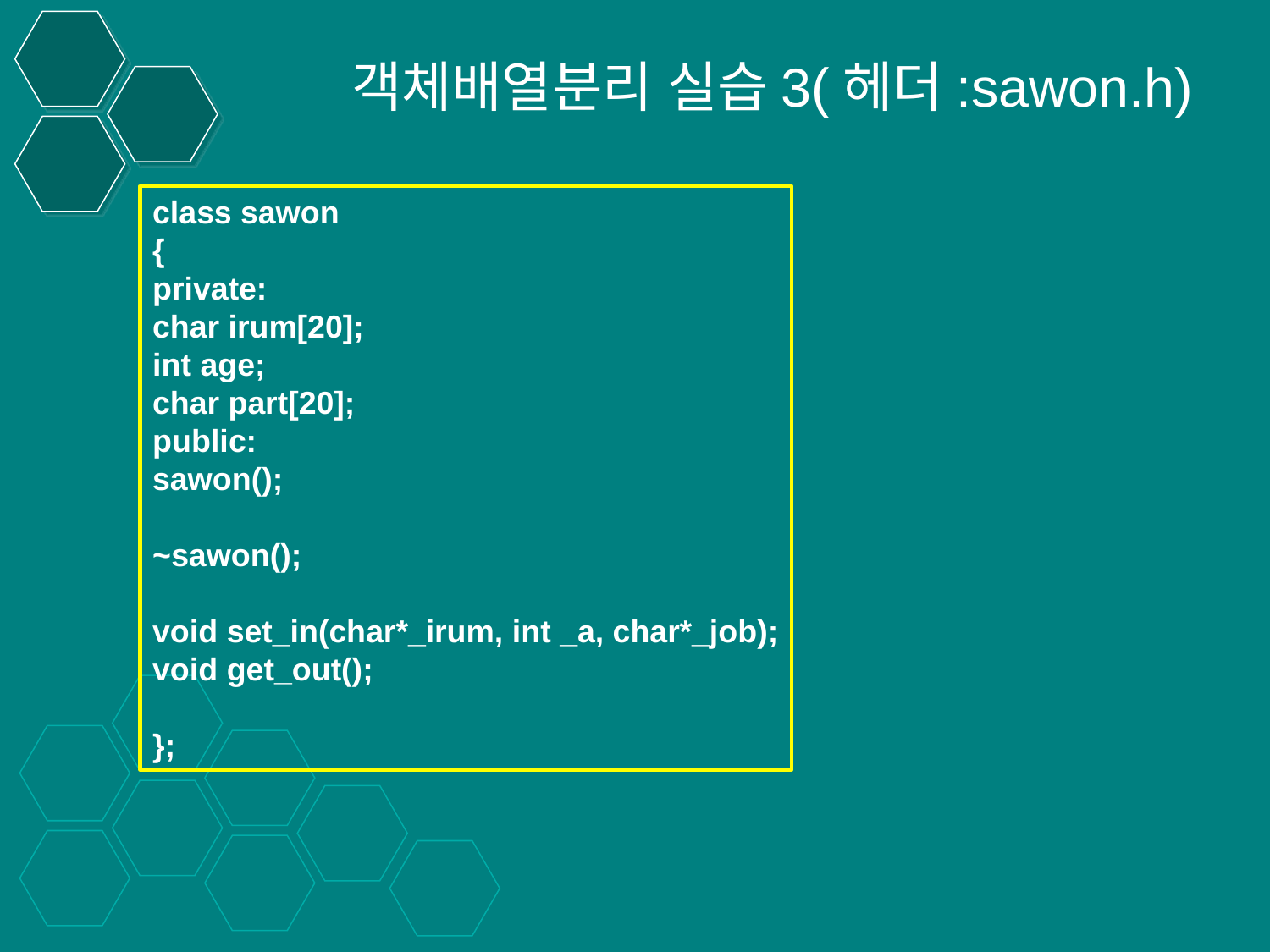

객체배열분리 실습3(헤더:sawon.h)
class sawon
{
private:
char irum[20];
int age;
char part[20];
public:
sawon();

~sawon();

void set_in(char*_irum, int _a, char*_job);
void get_out();

};